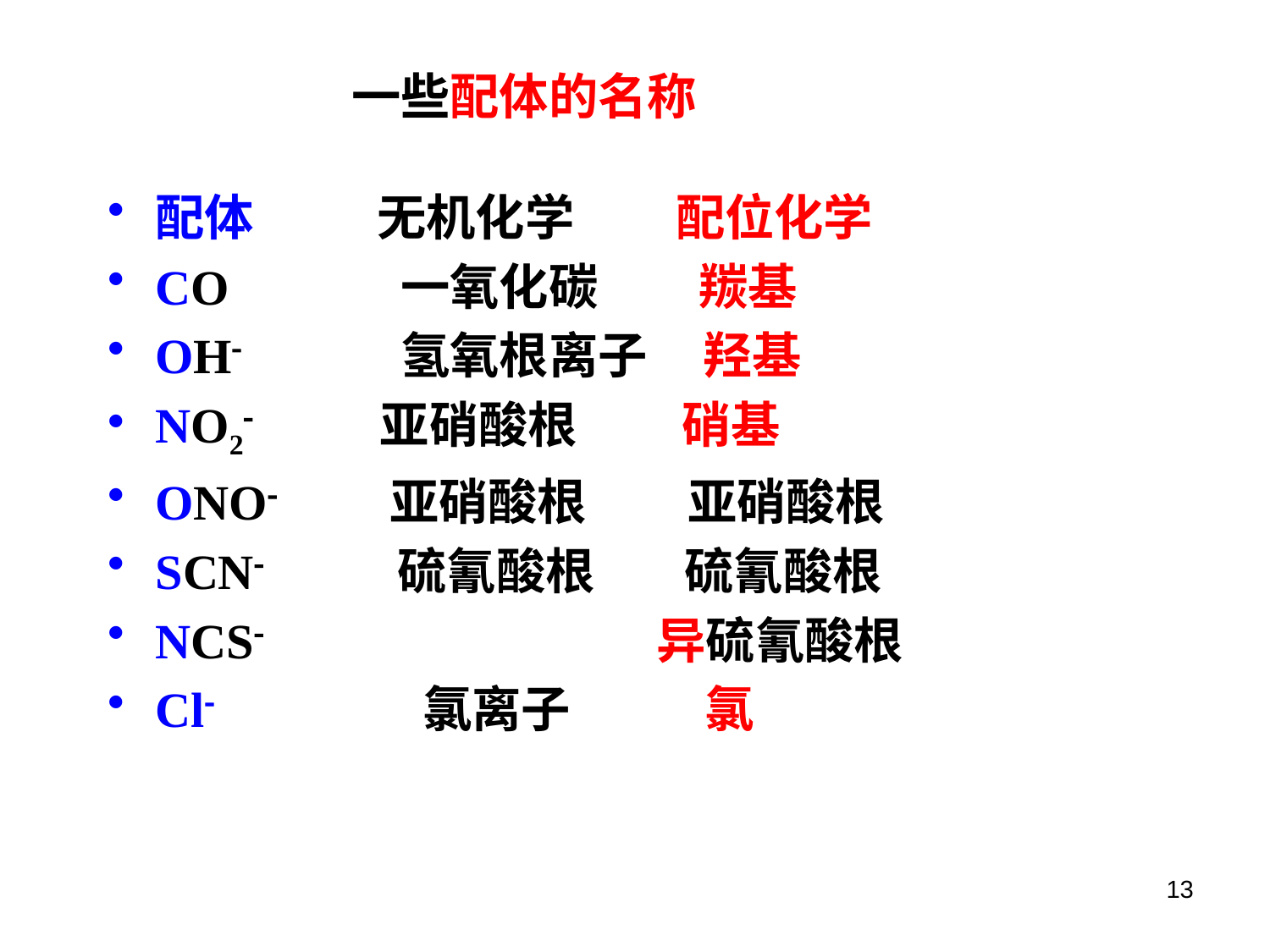

# 一些配体的名称
配体           无机化学         配位化学
CO             一氧化碳         羰基
OH−            氢氧根离子     羟基
NO2−                亚硝酸根           硝基
ONO−              亚硝酸根         亚硝酸根
SCN−                 硫氰酸根        硫氰酸根
NCS−                                                     异硫氰酸根
Cl−                氯离子            氯
13